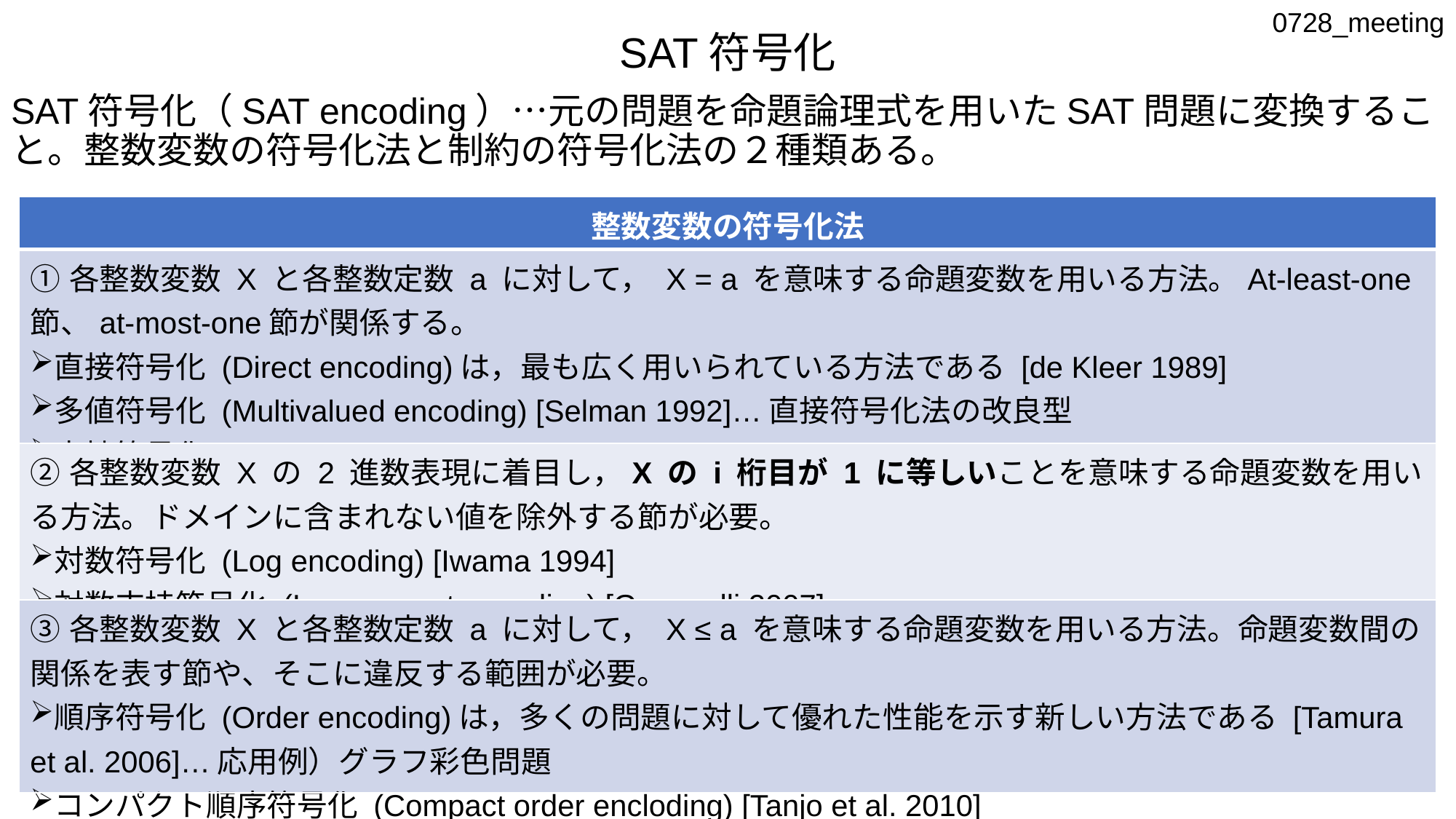

0728_meeting
SAT符号化
SAT符号化（SAT encoding）…元の問題を命題論理式を用いたSAT問題に変換すること。整数変数の符号化法と制約の符号化法の２種類ある。

| 整数変数の符号化法 |
| --- |
| ①各整数変数 X と各整数定数 a に対して， X = a を意味する命題変数を用いる方法。At-least-one節、at-most-one節が関係する。 直接符号化 (Direct encoding)は，最も広く用いられている方法である [de Kleer 1989] 多値符号化 (Multivalued encoding) [Selman 1992]…直接符号化法の改良型 支持符号化 (Support encoding) [Kasif 1990] |
| ②各整数変数 X の 2 進数表現に着目し，X の i 桁目が 1 に等しいことを意味する命題変数を用いる方法。ドメインに含まれない値を除外する節が必要。 対数符号化 (Log encoding) [Iwama 1994] 対数支持符号化 (Log-support encoding) [Gavanelli 2007] |
| ③各整数変数 X と各整数定数 a に対して， X ≤ a を意味する命題変数を用いる方法。命題変数間の関係を表す節や、そこに違反する範囲が必要。 順序符号化 (Order encoding)は，多くの問題に対して優れた性能を示す新しい方法である [Tamura et al. 2006]…応用例）グラフ彩色問題 コンパクト順序符号化 (Compact order encloding) [Tanjo et al. 2010] |